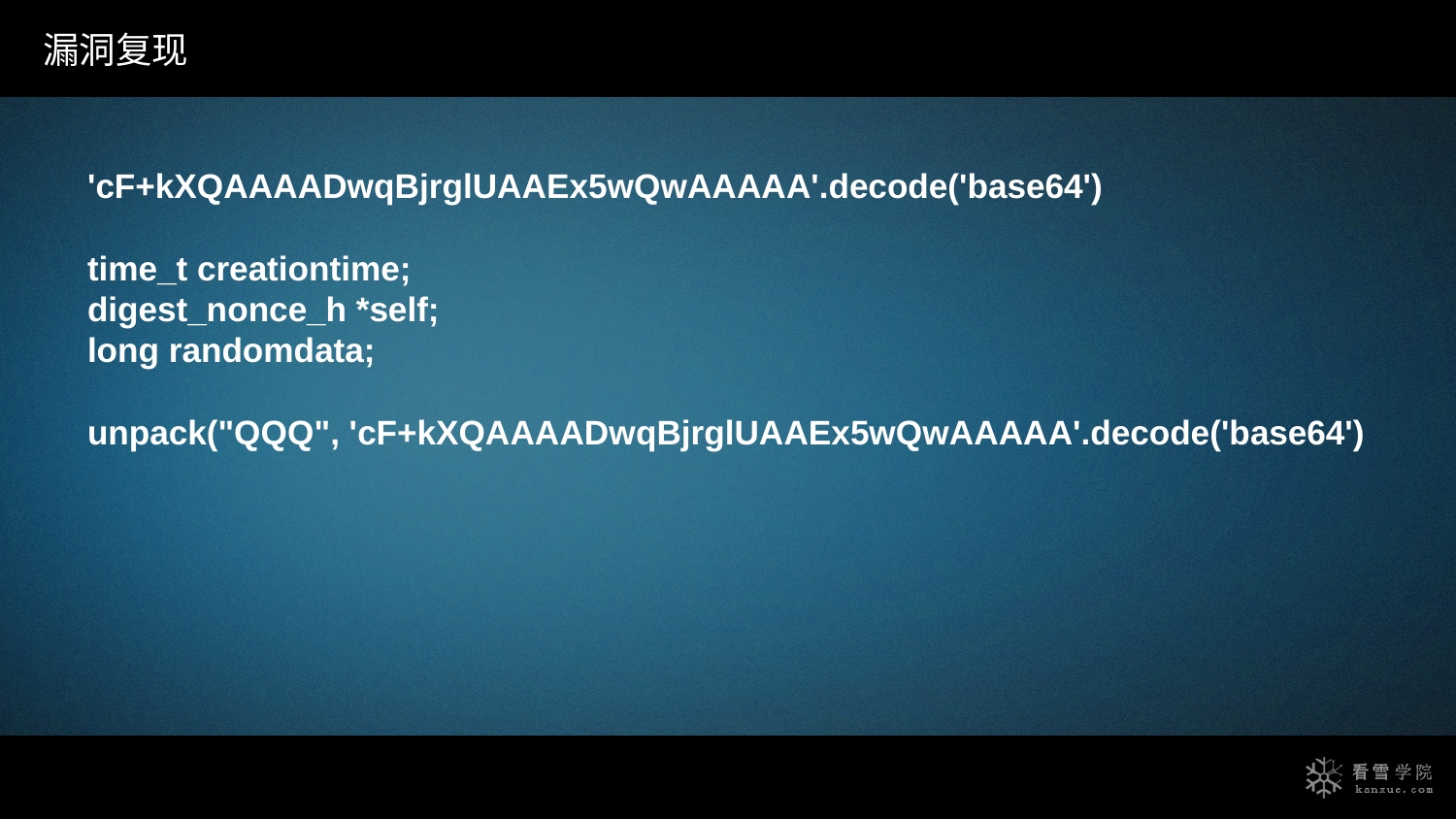

漏洞复现
'cF+kXQAAAADwqBjrglUAAEx5wQwAAAAA'.decode('base64')

time_t creationtime;
digest_nonce_h *self;
long randomdata;

unpack("QQQ", 'cF+kXQAAAADwqBjrglUAAEx5wQwAAAAA'.decode('base64')